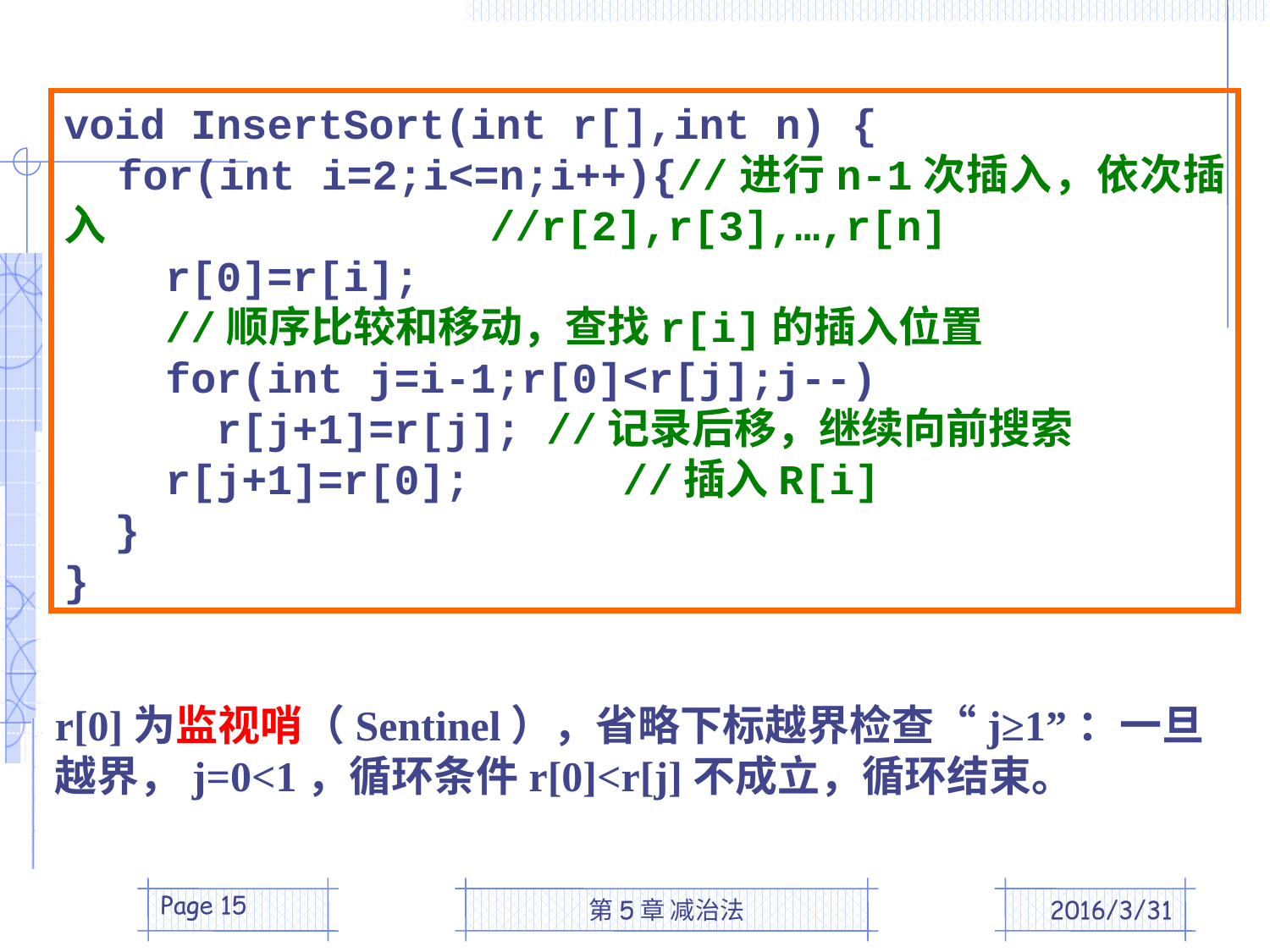

void InsertSort(int r[],int n) {
　for(int i=2;i<=n;i++){//进行n-1次插入，依次插入            	                 //r[2],r[3],…,r[n]
    r[0]=r[i];
    //顺序比较和移动，查找r[i]的插入位置
    for(int j=i-1;r[0]<r[j];j--)
      r[j+1]=r[j]; //记录后移，继续向前搜索
    r[j+1]=r[0];      //插入R[i]
  }
}
r[0]为监视哨（Sentinel），省略下标越界检查“j≥1”：一旦越界，j=0<1，循环条件r[0]<r[j]不成立，循环结束。
Page 15
第5章 减治法
2016/3/31